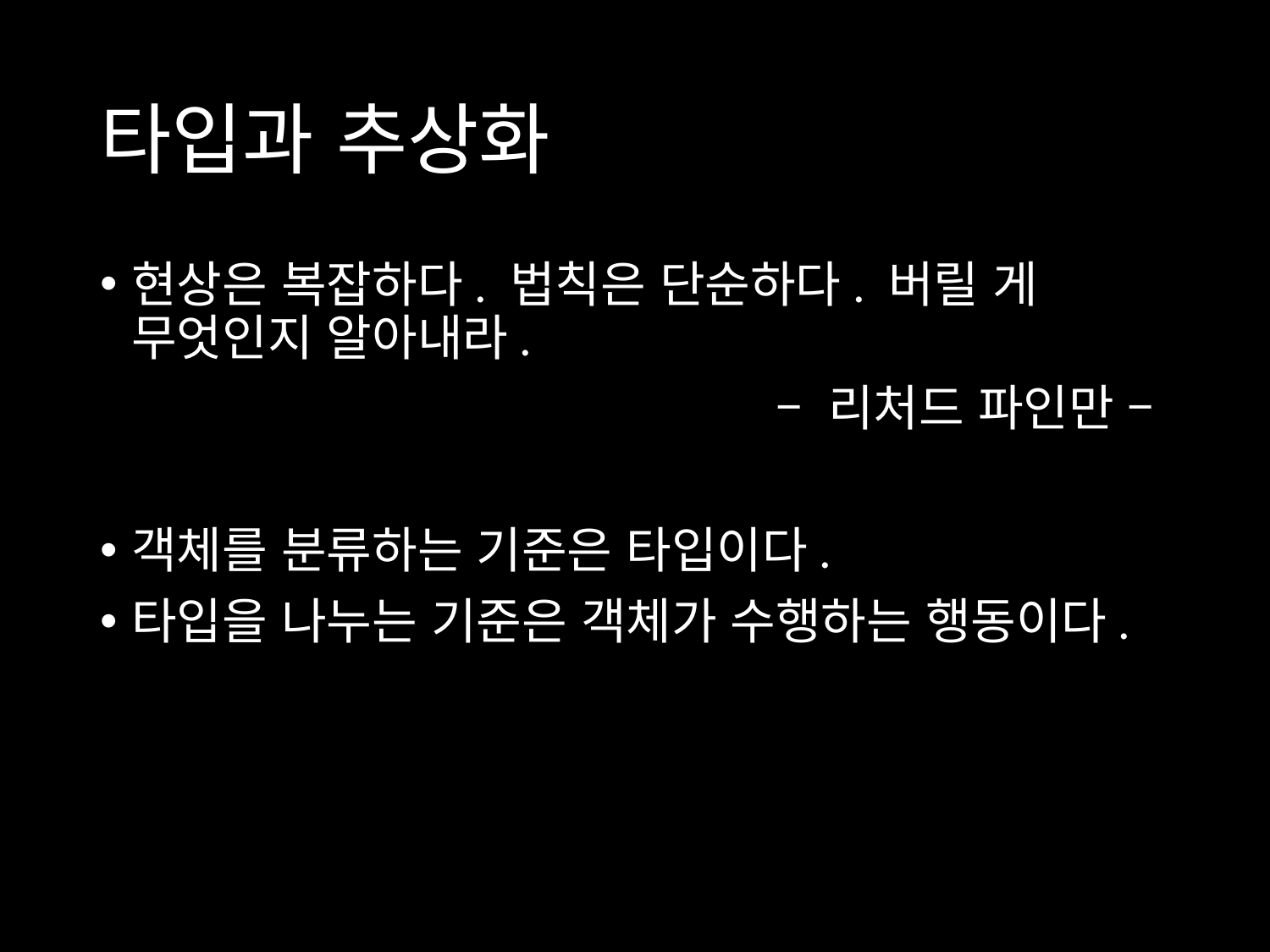

# 타입과 추상화
현상은 복잡하다. 법칙은 단순하다. 버릴 게 무엇인지 알아내라.
					   – 리처드 파인만 –

객체를 분류하는 기준은 타입이다.
타입을 나누는 기준은 객체가 수행하는 행동이다.